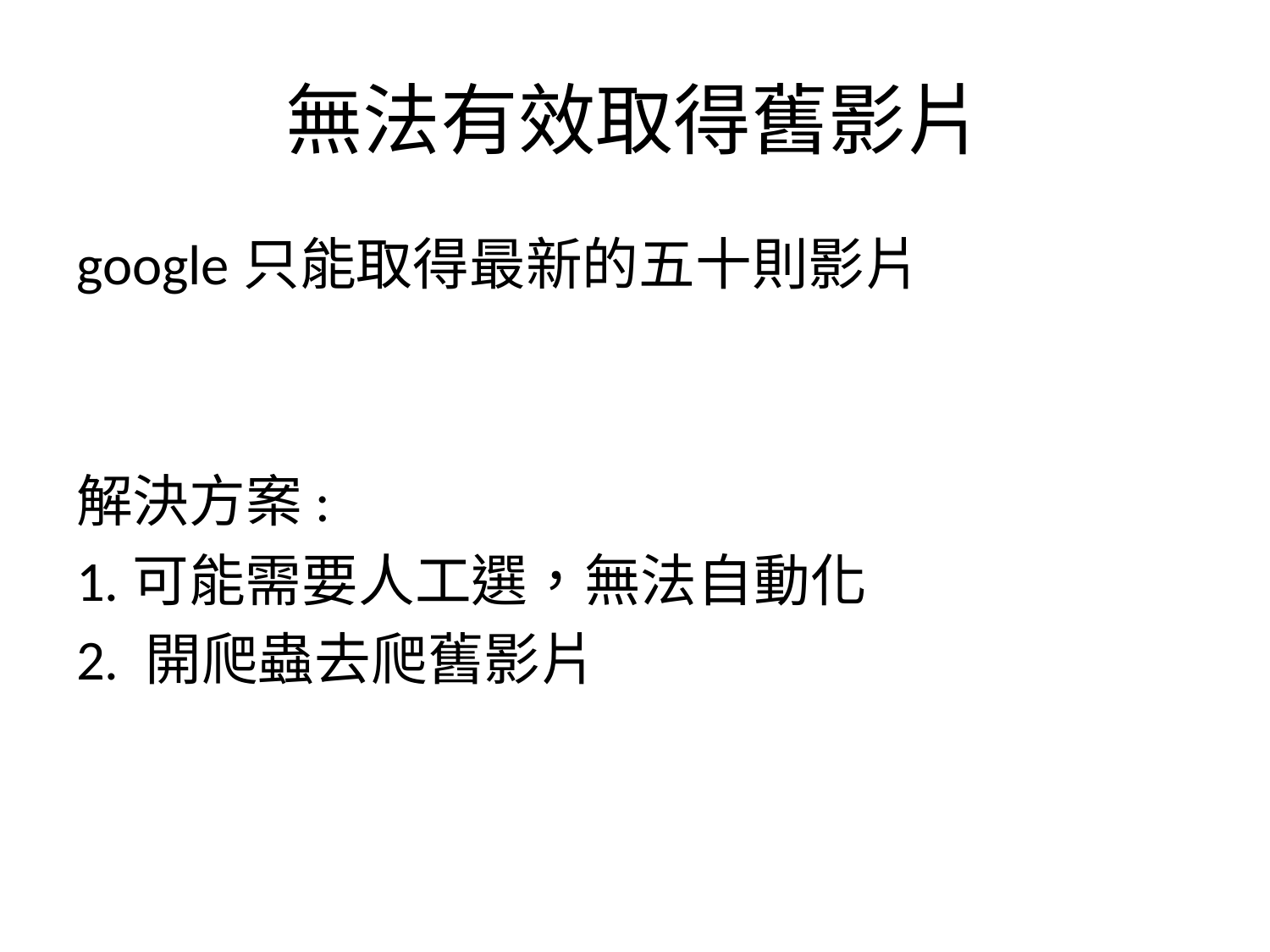

# 無法有效取得舊影片
google只能取得最新的五十則影片

解決方案:
1.可能需要人工選，無法自動化
2. 開爬蟲去爬舊影片